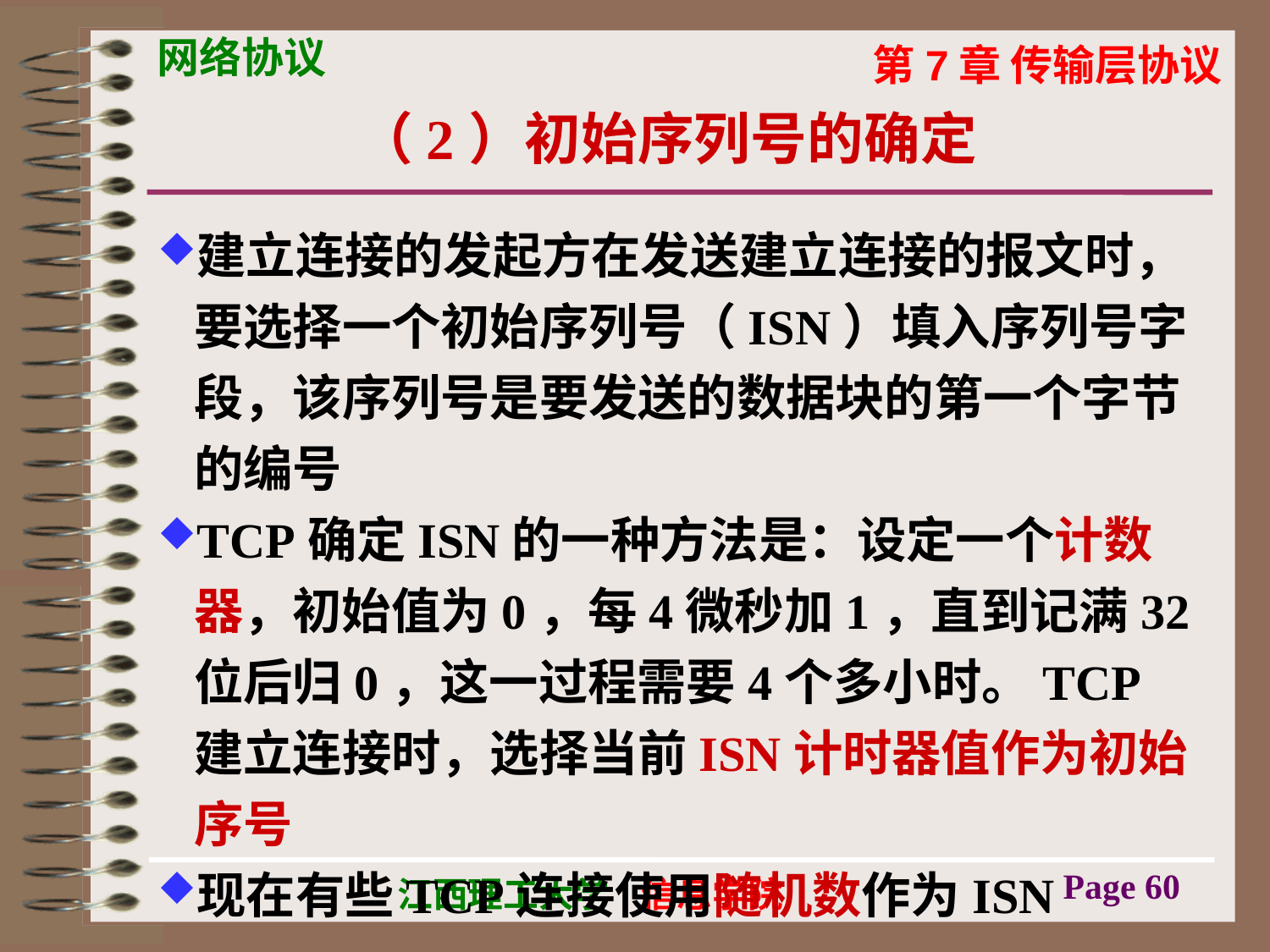

# （2）初始序列号的确定
建立连接的发起方在发送建立连接的报文时，要选择一个初始序列号（ISN）填入序列号字段，该序列号是要发送的数据块的第一个字节的编号
TCP确定ISN的一种方法是：设定一个计数器，初始值为0，每4微秒加1，直到记满32位后归0，这一过程需要4个多小时。TCP建立连接时，选择当前ISN计时器值作为初始序号
现在有些TCP连接使用随机数作为ISN
Page 60